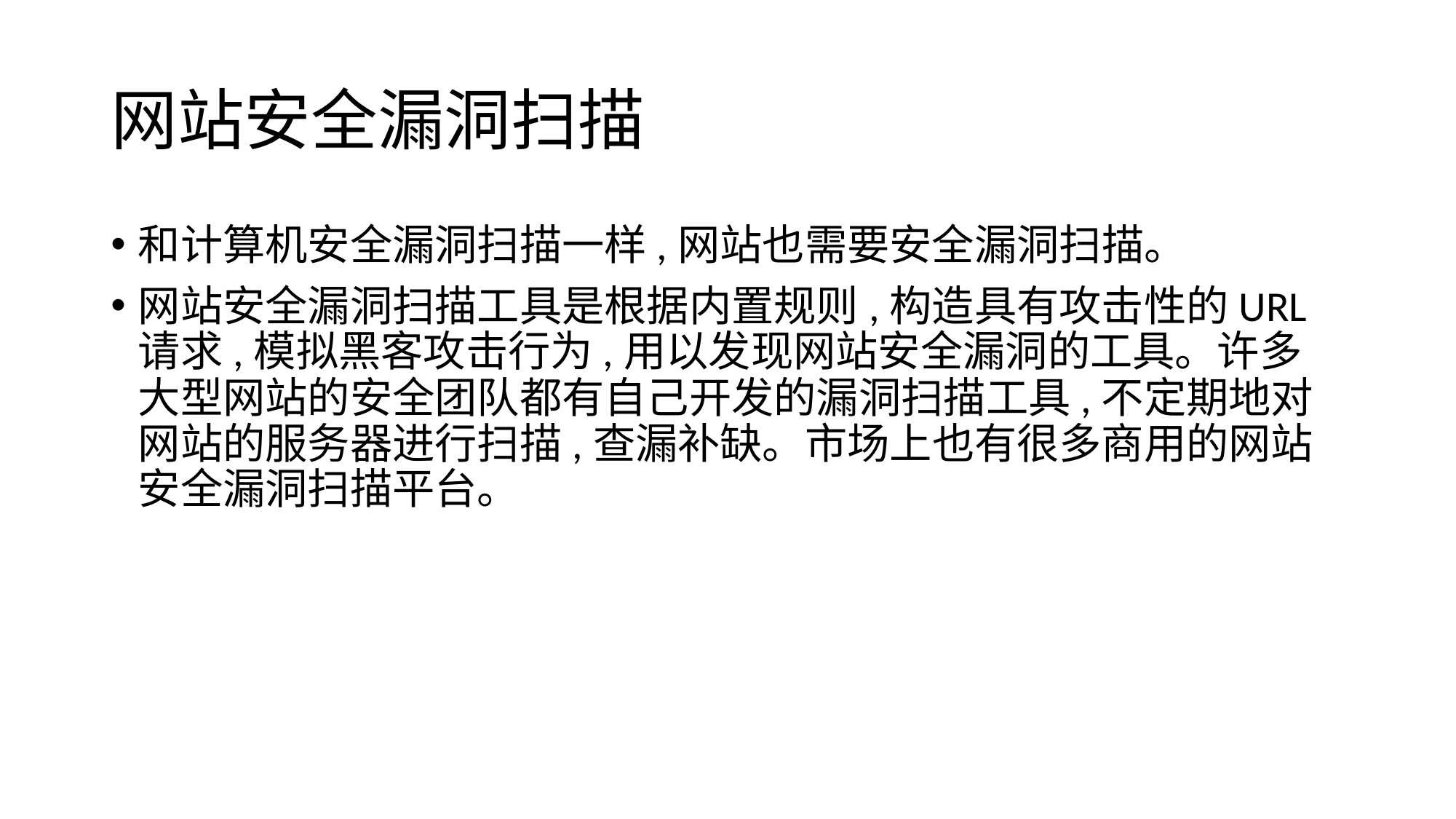

# 网站安全漏洞扫描
和计算机安全漏洞扫描一样,网站也需要安全漏洞扫描。
网站安全漏洞扫描工具是根据内置规则,构造具有攻击性的URL请求,模拟黑客攻击行为,用以发现网站安全漏洞的工具。许多大型网站的安全团队都有自己开发的漏洞扫描工具,不定期地对网站的服务器进行扫描,查漏补缺。市场上也有很多商用的网站安全漏洞扫描平台。